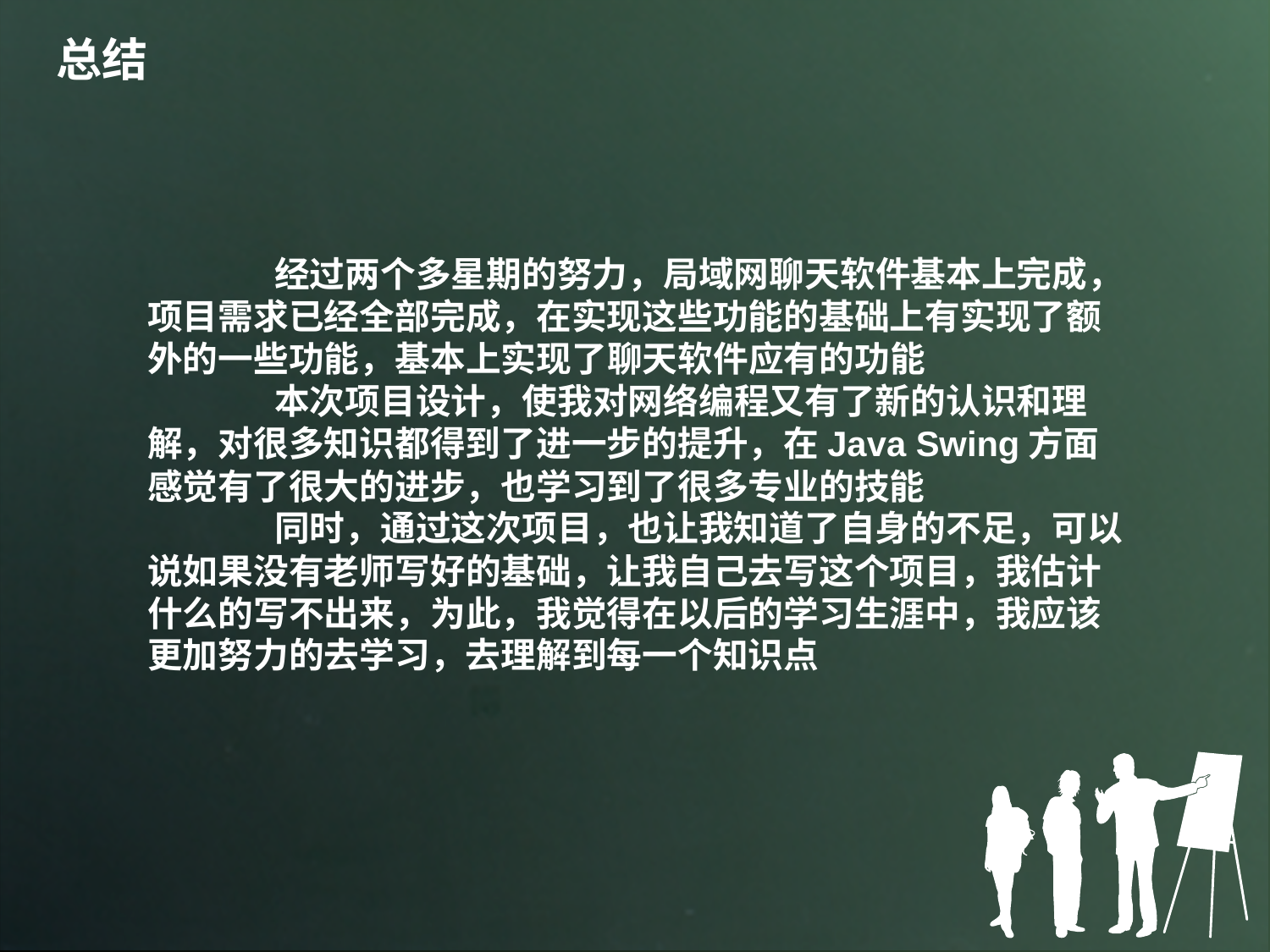

# 总结
	经过两个多星期的努力，局域网聊天软件基本上完成，项目需求已经全部完成，在实现这些功能的基础上有实现了额外的一些功能，基本上实现了聊天软件应有的功能
	本次项目设计，使我对网络编程又有了新的认识和理解，对很多知识都得到了进一步的提升，在Java Swing方面感觉有了很大的进步，也学习到了很多专业的技能
	同时，通过这次项目，也让我知道了自身的不足，可以说如果没有老师写好的基础，让我自己去写这个项目，我估计什么的写不出来，为此，我觉得在以后的学习生涯中，我应该更加努力的去学习，去理解到每一个知识点